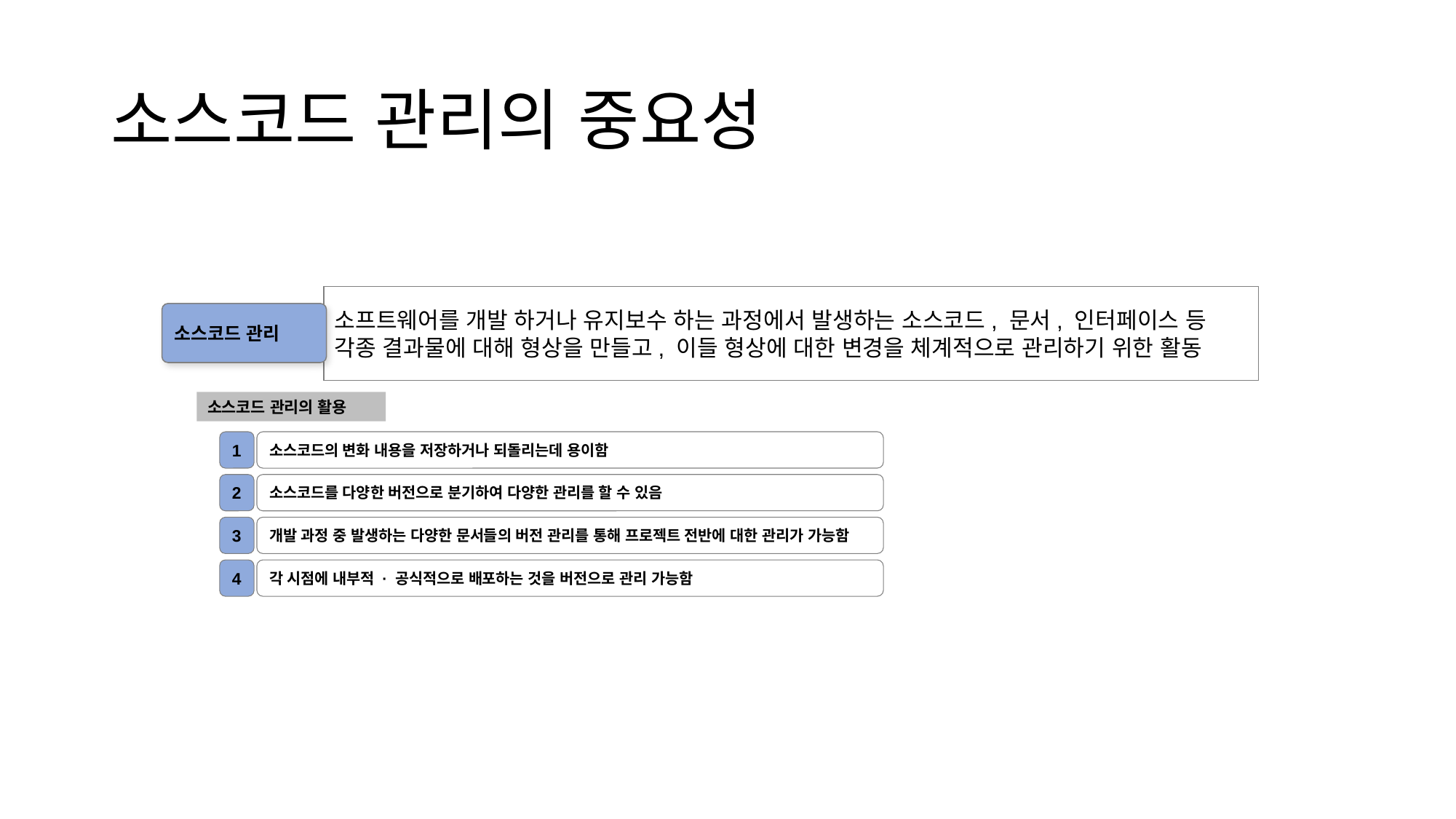

# 소스코드 관리의 중요성
소프트웨어를 개발 하거나 유지보수 하는 과정에서 발생하는 소스코드, 문서, 인터페이스 등 각종 결과물에 대해 형상을 만들고, 이들 형상에 대한 변경을 체계적으로 관리하기 위한 활동

소스코드 관리
소스코드 관리의 활용
1
소스코드의 변화 내용을 저장하거나 되돌리는데 용이함
2
소스코드를 다양한 버전으로 분기하여 다양한 관리를 할 수 있음
3
개발 과정 중 발생하는 다양한 문서들의 버전 관리를 통해 프로젝트 전반에 대한 관리가 가능함
4
각 시점에 내부적 · 공식적으로 배포하는 것을 버전으로 관리 가능함